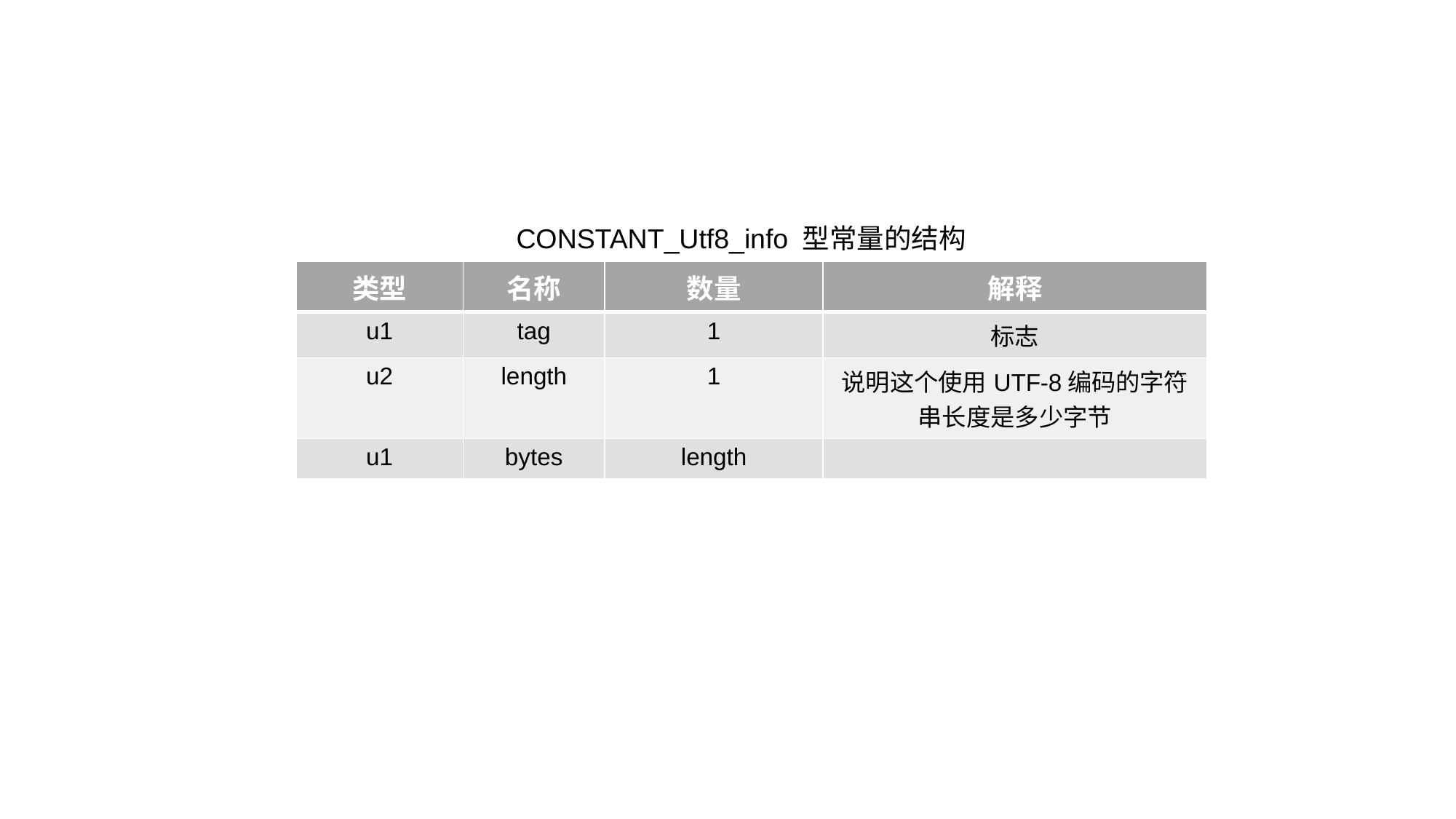

CONSTANT_Utf8_info 型常量的结构
| 类型 | 名称 | 数量 | 解释 |
| --- | --- | --- | --- |
| u1 | tag | 1 | 标志 |
| u2 | length | 1 | 说明这个使用UTF-8编码的字符串长度是多少字节 |
| u1 | bytes | length |  |